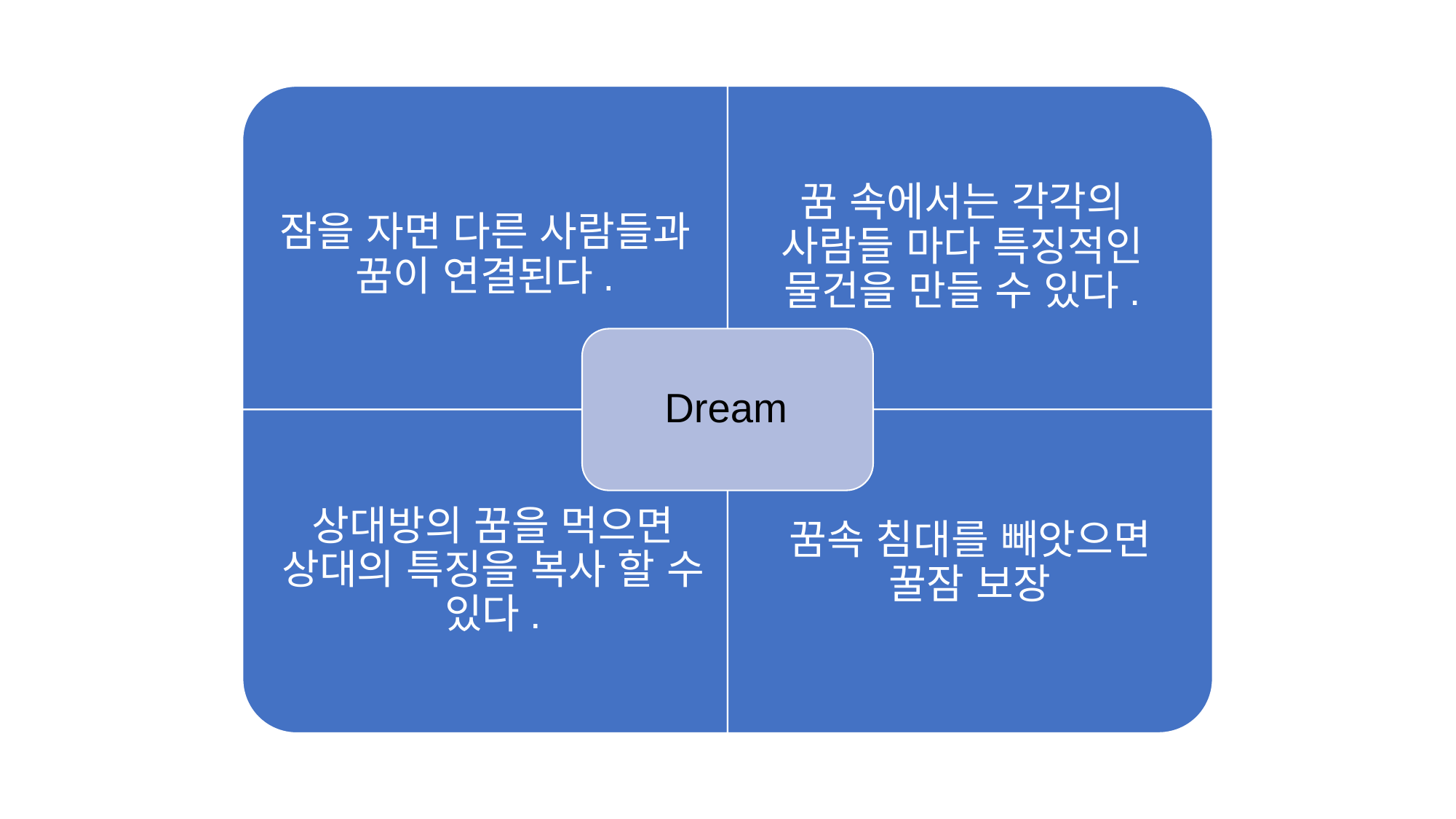

잠을 자면 다른 사람들과 꿈이 연결된다.
꿈 속에서는 각각의 사람들 마다 특징적인 물건을 만들 수 있다.
상대방의 꿈을 먹으면 상대의 특징을 복사 할 수 있다.
꿈속 침대를 빼앗으면 꿀잠 보장
Dream